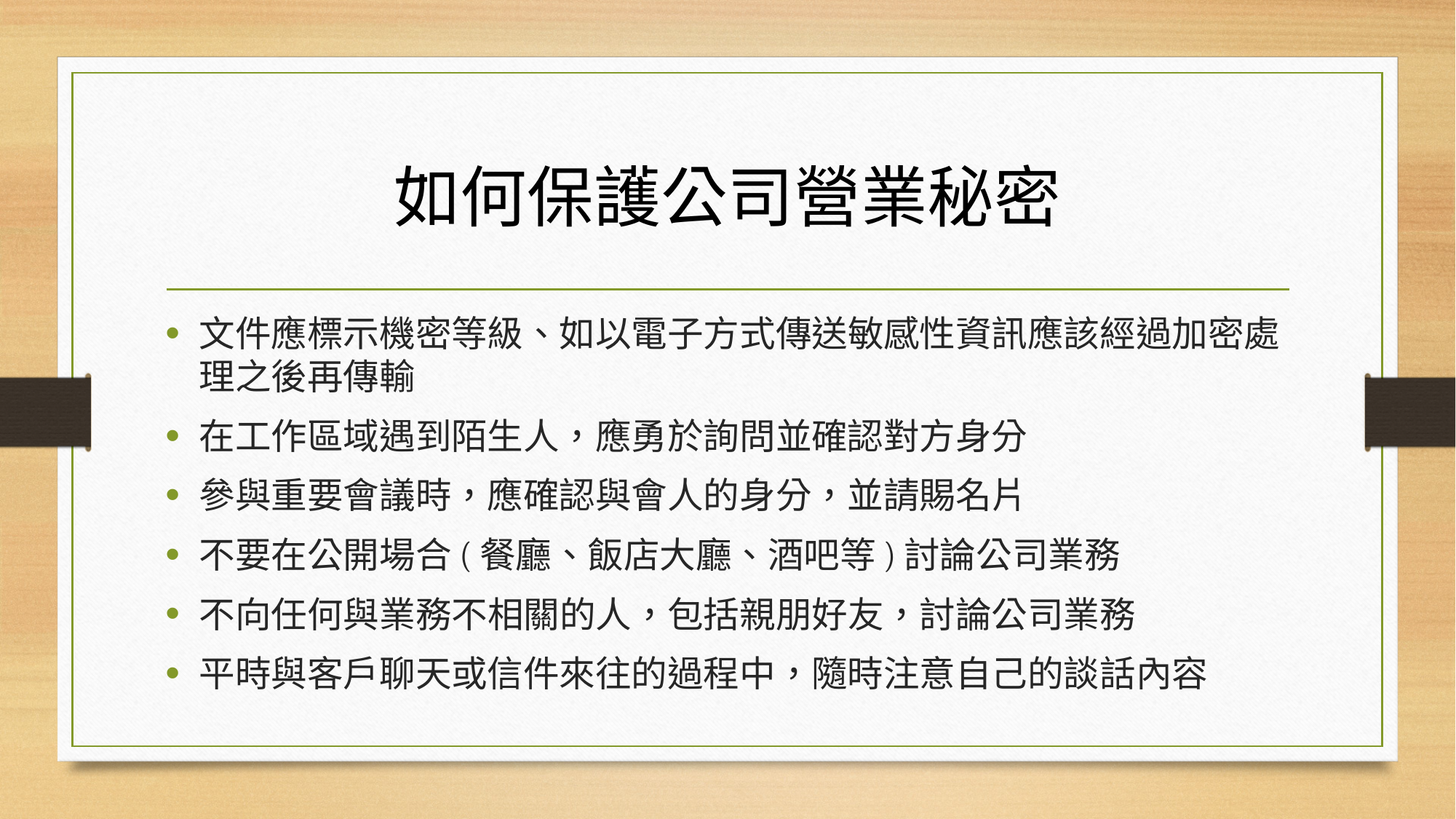

# 如何保護公司營業秘密
文件應標示機密等級、如以電子方式傳送敏感性資訊應該經過加密處理之後再傳輸
在工作區域遇到陌生人，應勇於詢問並確認對方身分
參與重要會議時，應確認與會人的身分，並請賜名片
不要在公開場合(餐廳、飯店大廳、酒吧等)討論公司業務
不向任何與業務不相關的人，包括親朋好友，討論公司業務
平時與客戶聊天或信件來往的過程中，隨時注意自己的談話內容